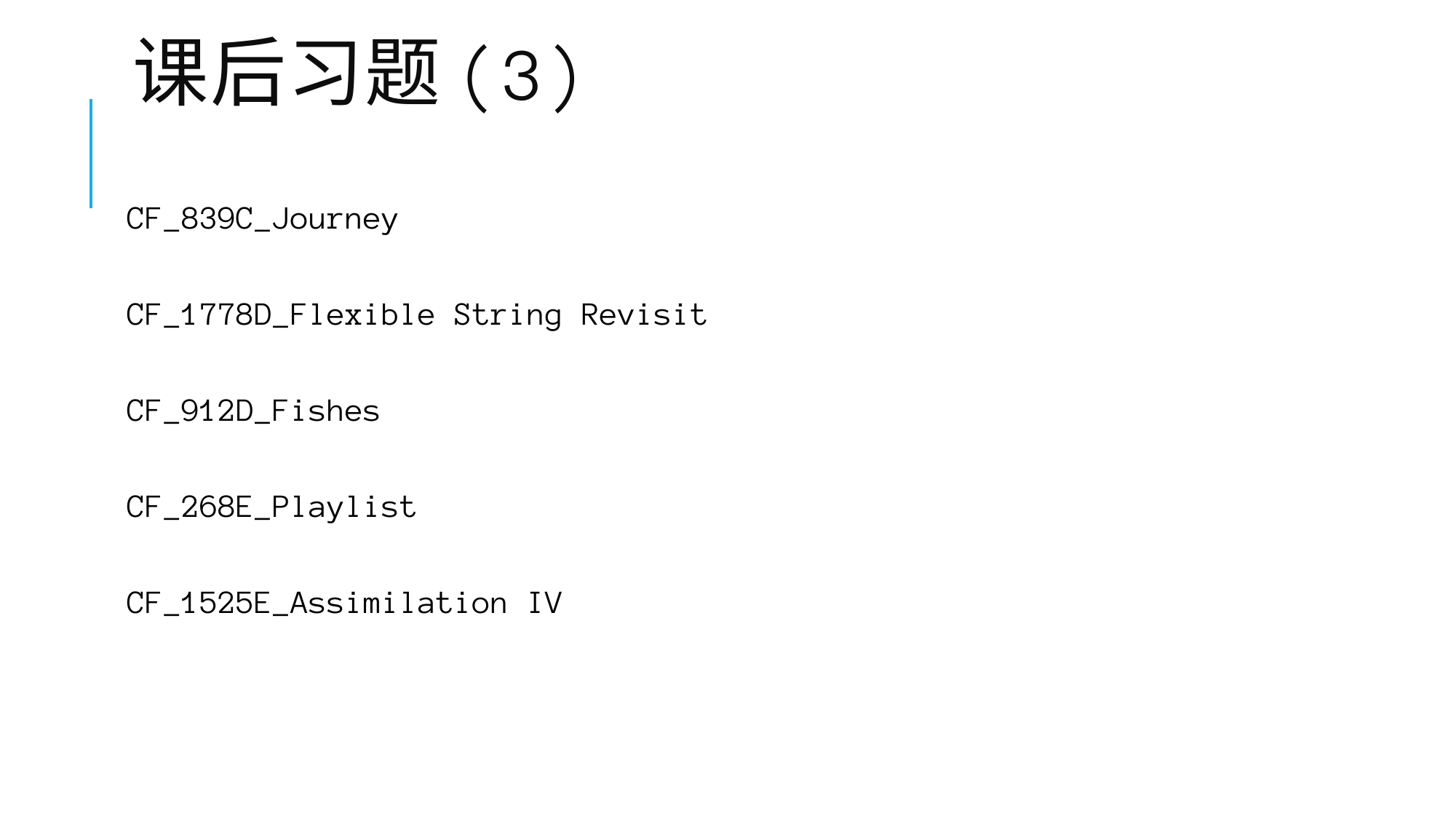

# 课后习题(3)
CF_839C_Journey

CF_1778D_Flexible String Revisit

CF_912D_Fishes

CF_268E_Playlist

CF_1525E_Assimilation IV